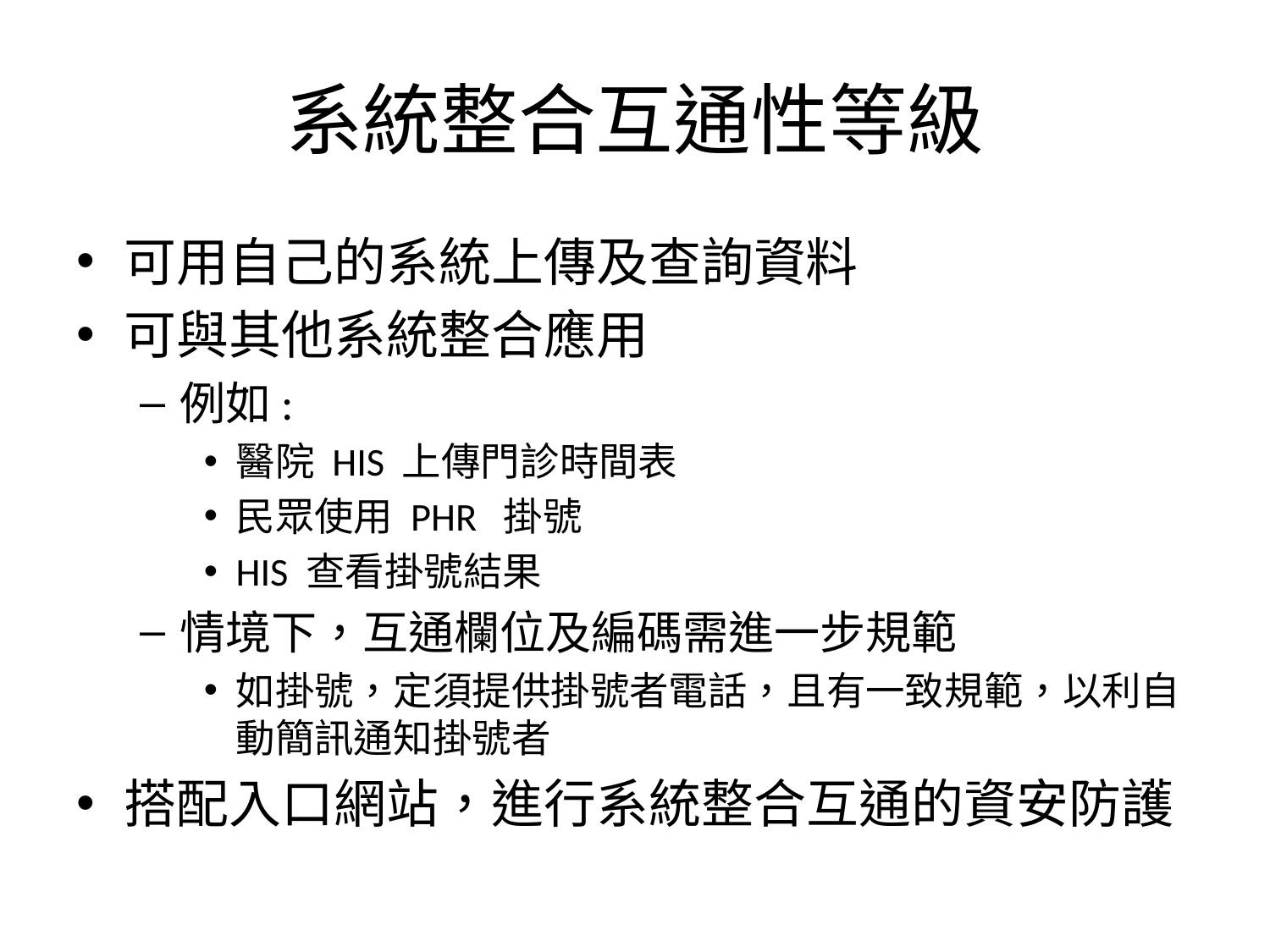

# 系統整合互通性等級
可用自己的系統上傳及查詢資料
可與其他系統整合應用
例如:
醫院 HIS 上傳門診時間表
民眾使用 PHR  掛號
HIS 查看掛號結果
情境下，互通欄位及編碼需進一步規範
如掛號，定須提供掛號者電話，且有一致規範，以利自動簡訊通知掛號者
搭配入口網站，進行系統整合互通的資安防護